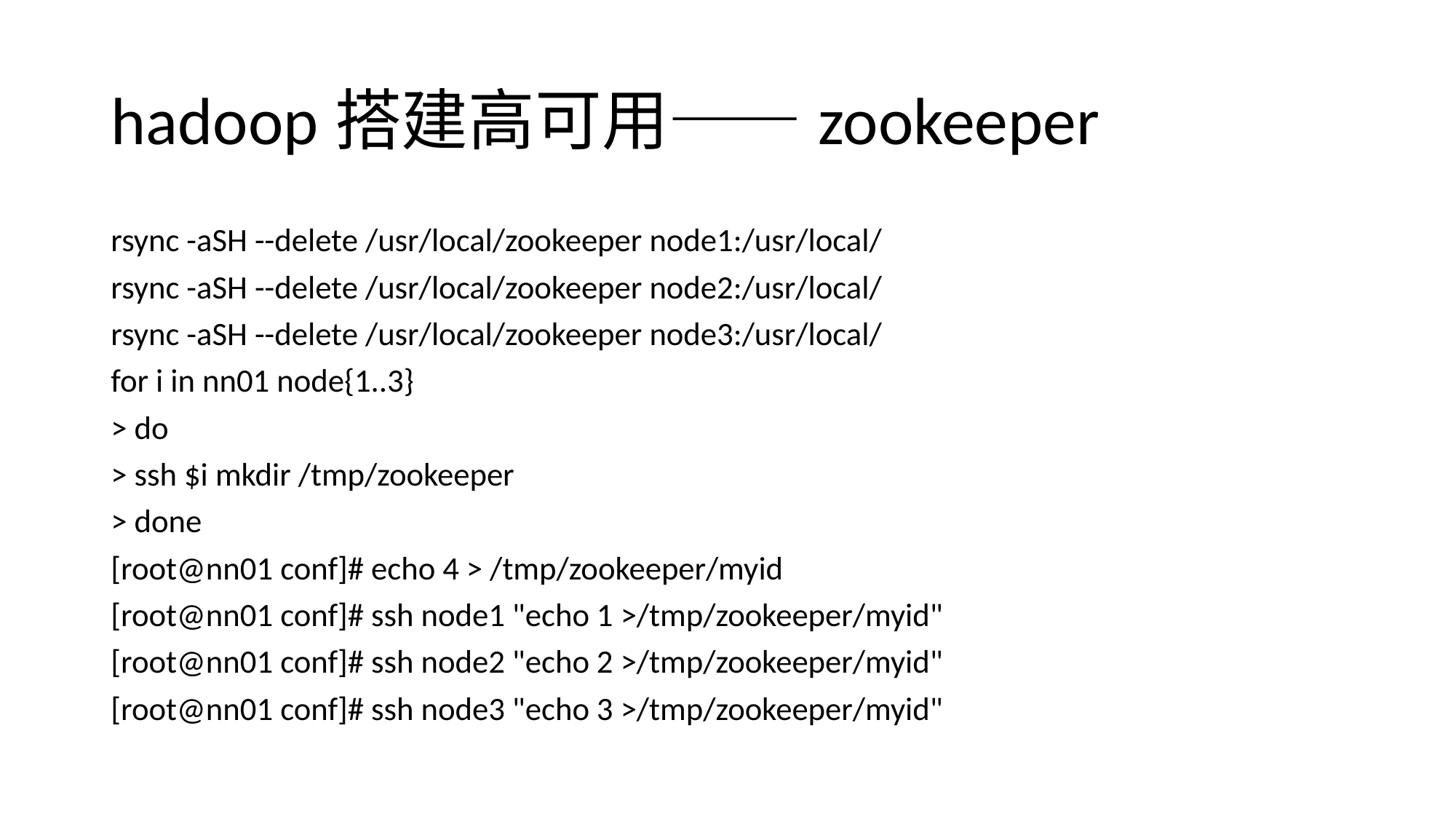

# hadoop搭建高可用——zookeeper
rsync -aSH --delete /usr/local/zookeeper node1:/usr/local/
rsync -aSH --delete /usr/local/zookeeper node2:/usr/local/
rsync -aSH --delete /usr/local/zookeeper node3:/usr/local/
for i in nn01 node{1..3}
> do
> ssh $i mkdir /tmp/zookeeper
> done
[root@nn01 conf]# echo 4 > /tmp/zookeeper/myid
[root@nn01 conf]# ssh node1 "echo 1 >/tmp/zookeeper/myid"
[root@nn01 conf]# ssh node2 "echo 2 >/tmp/zookeeper/myid"
[root@nn01 conf]# ssh node3 "echo 3 >/tmp/zookeeper/myid"